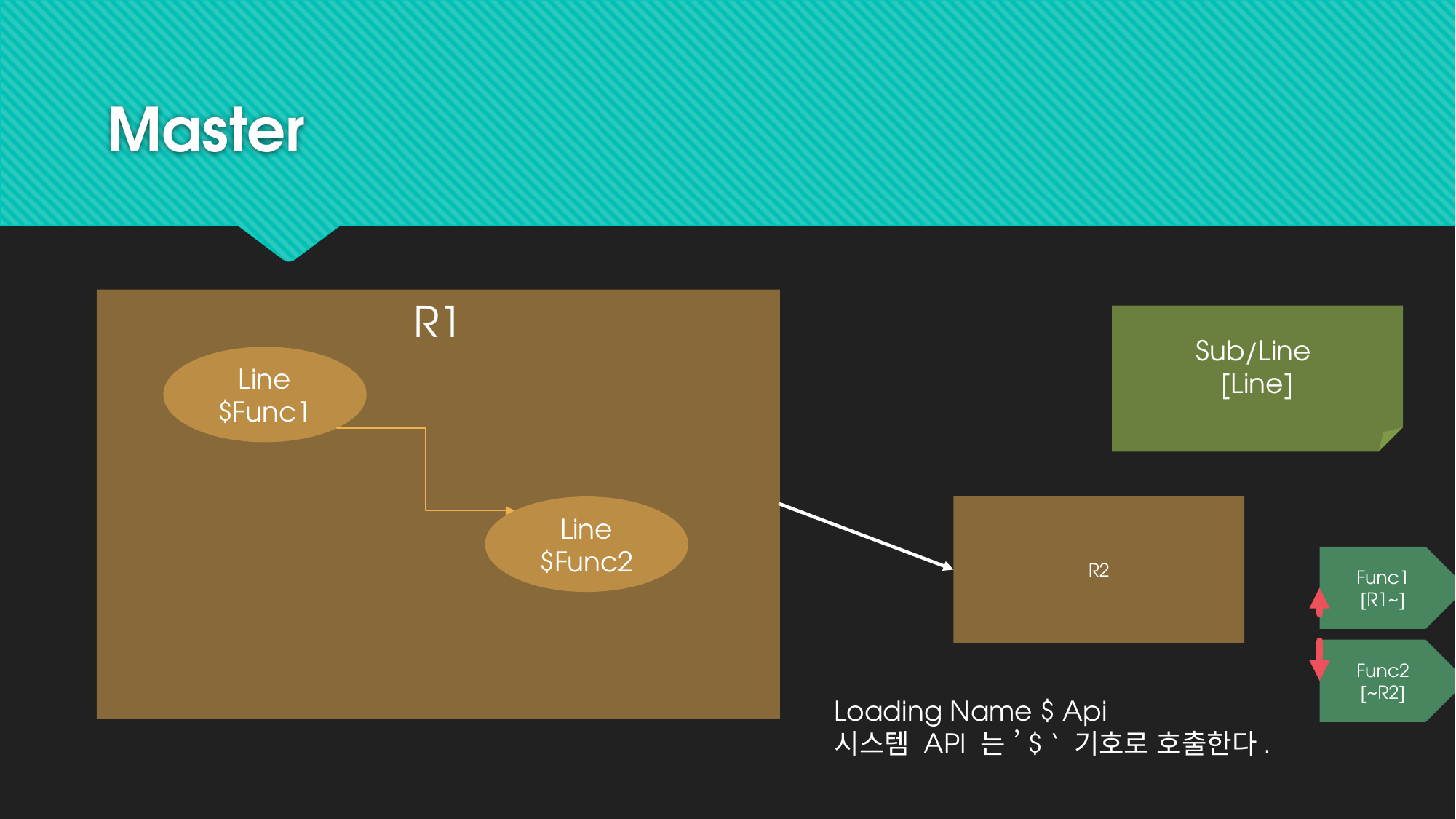

# Master
R1
Line $Func1
Line $Func2
Sub/Line
[Line]
R2
Func1
[R1~]
Func2
[~R2]
Loading Name $ Api
시스템 API 는 ’$ ‘ 기호로 호출한다.